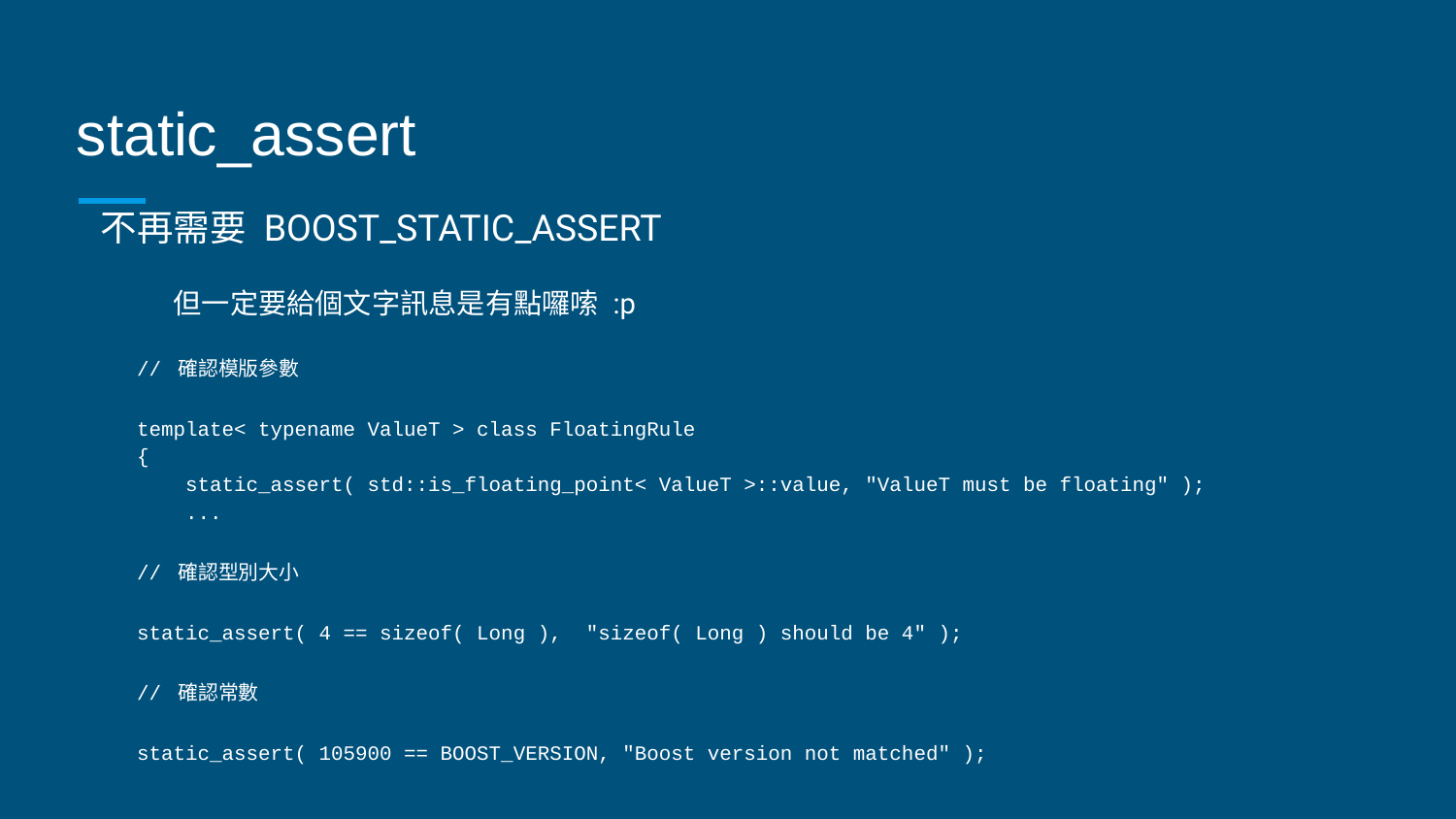

# static_assert
不再需要 BOOST_STATIC_ASSERT
但一定要給個文字訊息是有點囉嗦 :p
// 確認模版參數
template< typename ValueT > class FloatingRule
{
    static_assert( std::is_floating_point< ValueT >::value, "ValueT must be floating" );
    ...
// 確認型別大小
static_assert( 4 == sizeof( Long ),  "sizeof( Long ) should be 4" );
// 確認常數
static_assert( 105900 == BOOST_VERSION, "Boost version not matched" );